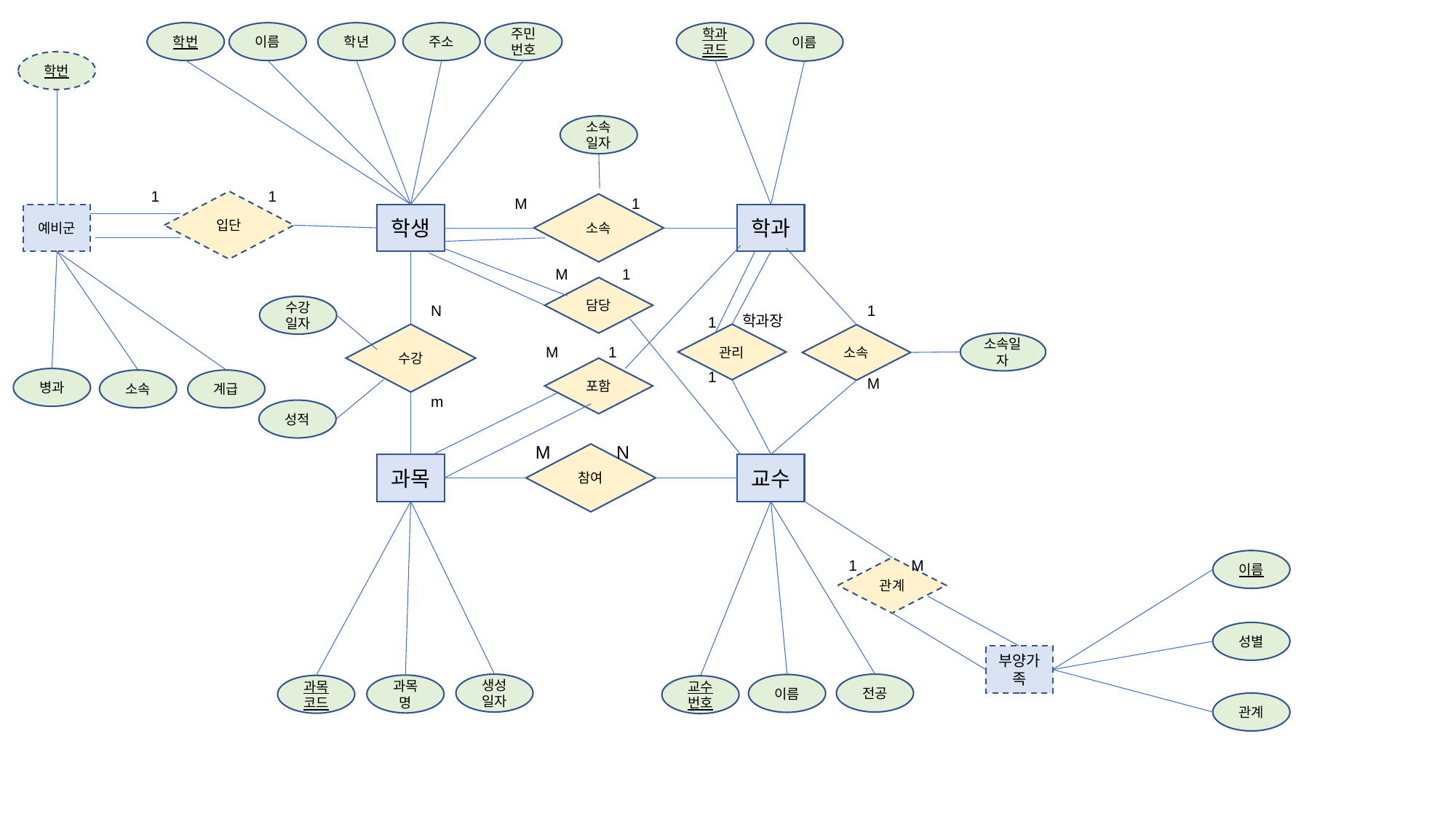

학번
주민번호
학과코드
주소
학년
이름
이름
학번
소속일자
1                          1
M                         1
입단
소속
예비군
학과
학생
M             1
담당
N

m
1

M
수강일자
학과장
1

1
수강
관리
소속
소속일자
M            1
포함
병과
계급
소속
성적
M             N
참여
교수
과목
1             M
이름
관계
성별
부양가족
생성일자
전공
이름
과목명
과목코드
교수번호
관계